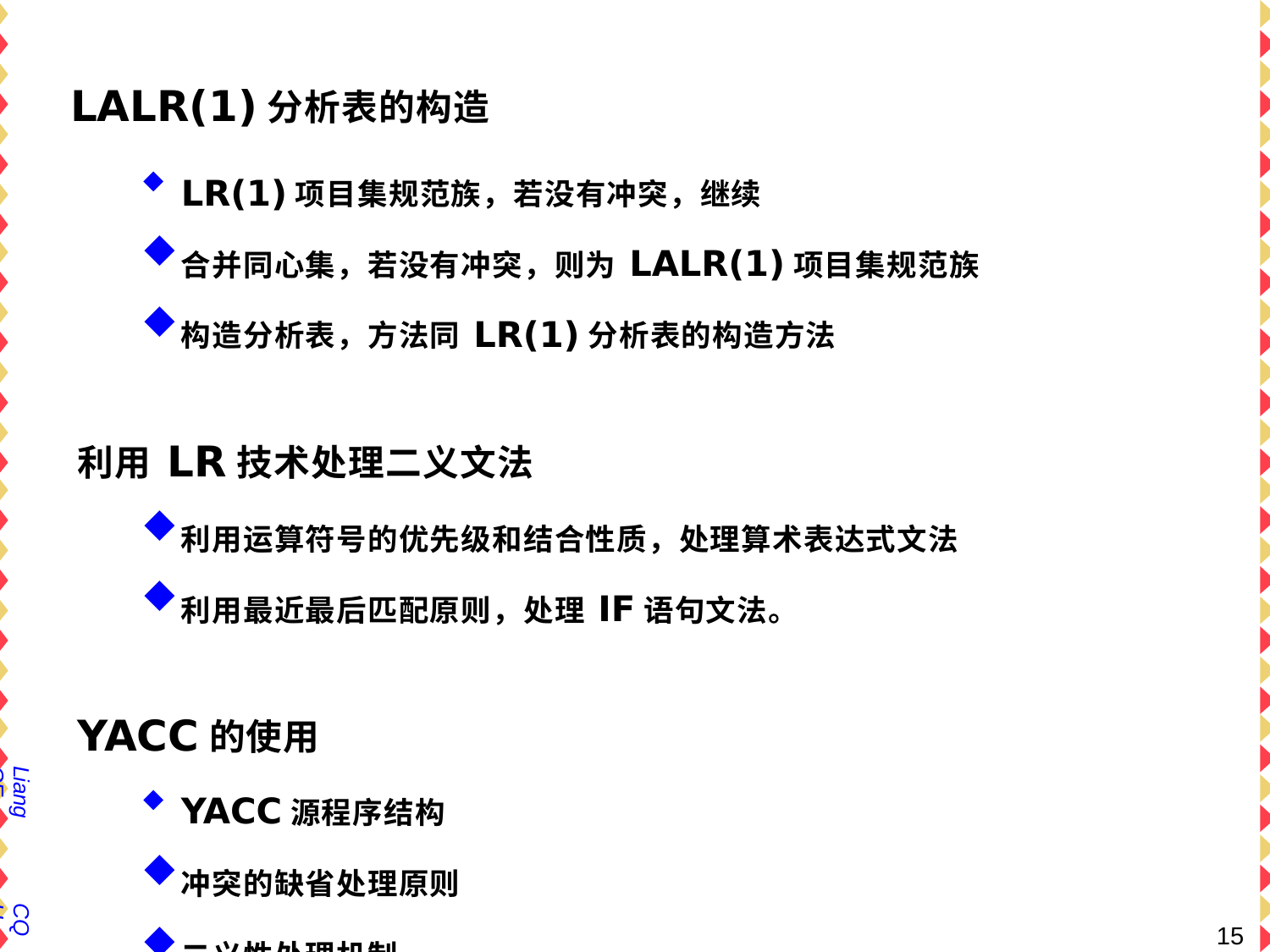

# LALR(1)分析表的构造
LR(1)项目集规范族，若没有冲突，继续
合并同心集，若没有冲突，则为LALR(1)项目集规范族
构造分析表，方法同LR(1)分析表的构造方法

利用LR技术处理二义文法
利用运算符号的优先级和结合性质，处理算术表达式文法
利用最近最后匹配原则，处理IF语句文法。

YACC的使用
YACC源程序结构
冲突的缺省处理原则
二义性处理机制
Liang GE
CQU
159